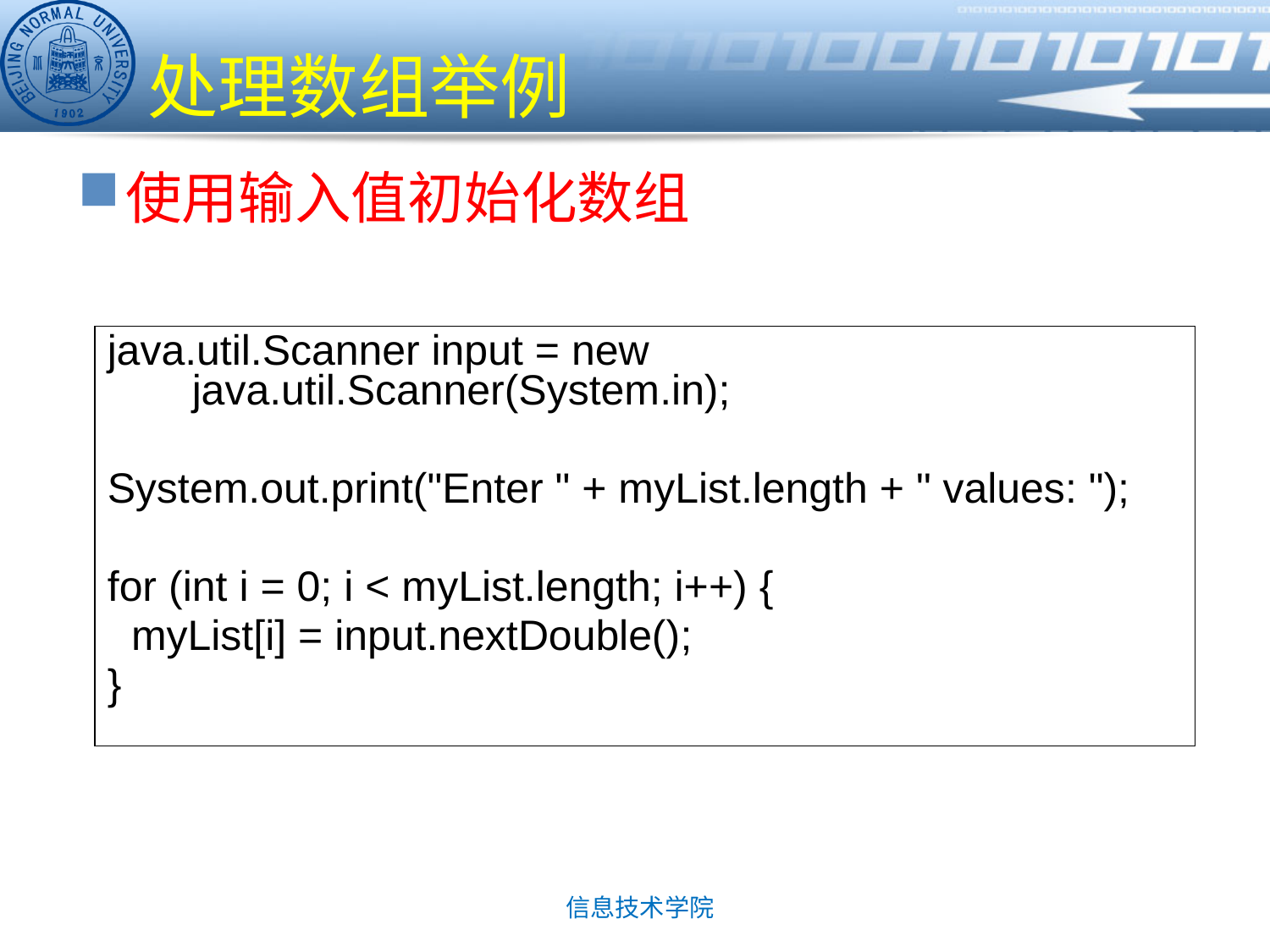

# 处理数组举例
使用输入值初始化数组
java.util.Scanner input = new java.util.Scanner(System.in);

System.out.print("Enter " + myList.length + " values: ");

for (int i = 0; i < myList.length; i++) {
  myList[i] = input.nextDouble();
}
12